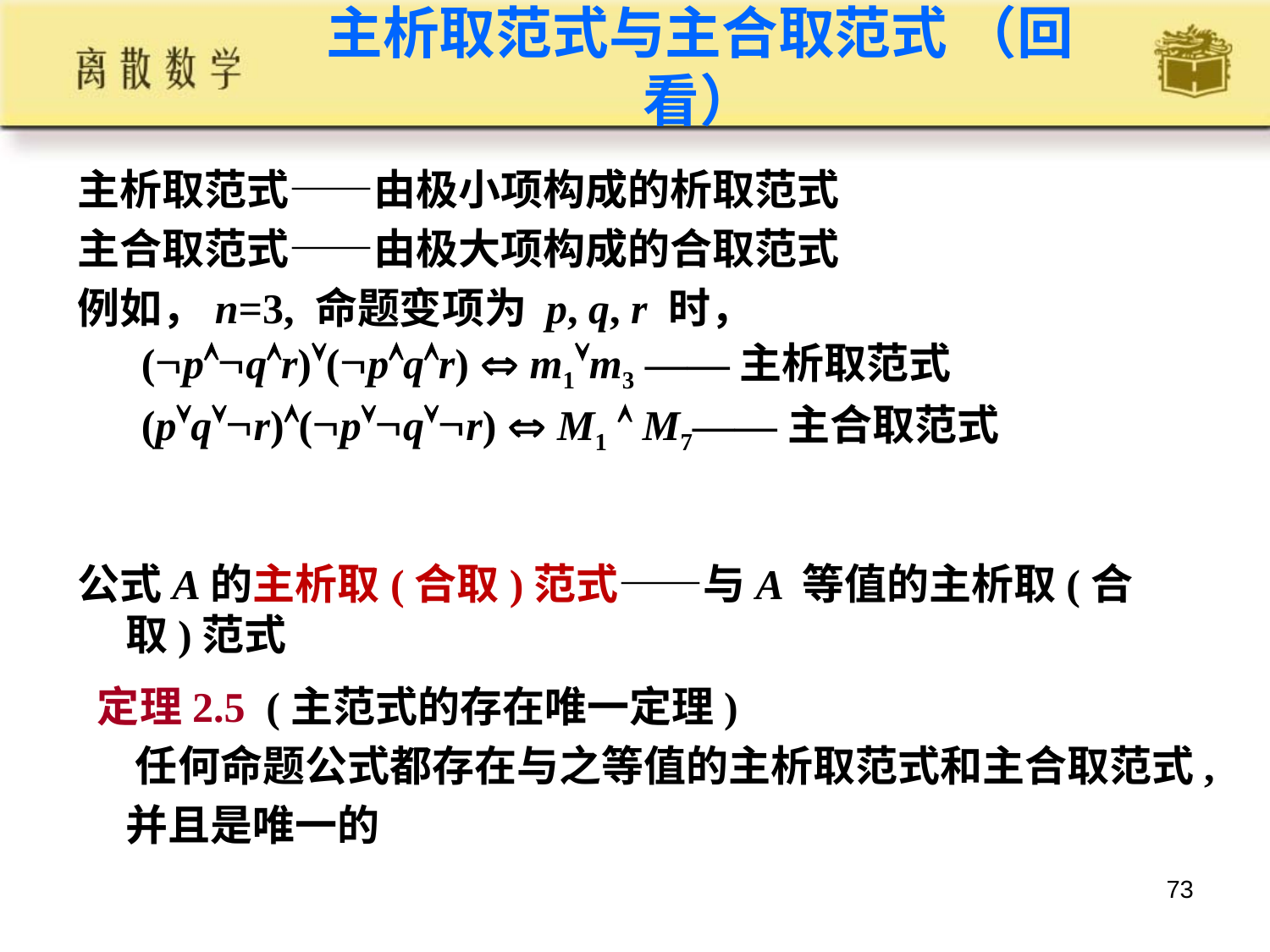

# 主析取范式与主合取范式 （回看）
主析取范式——由极小项构成的析取范式
主合取范式——由极大项构成的合取范式
例如，n=3, 命题变项为 p, q, r 时，
      (¬p∧¬q∧r)∨(¬p∧q∧r) ⇔ m1∨m3 ——主析取范式
      (p∨q∨¬r)∧(¬p∨¬q∨¬r) ⇔ M1 ∧ M7——主合取范式

公式A的主析取(合取)范式——与A 等值的主析取(合取)范式
 定理2.5  (主范式的存在唯一定理)
     任何命题公式都存在与之等值的主析取范式和主合取范式,
    并且是唯一的
73